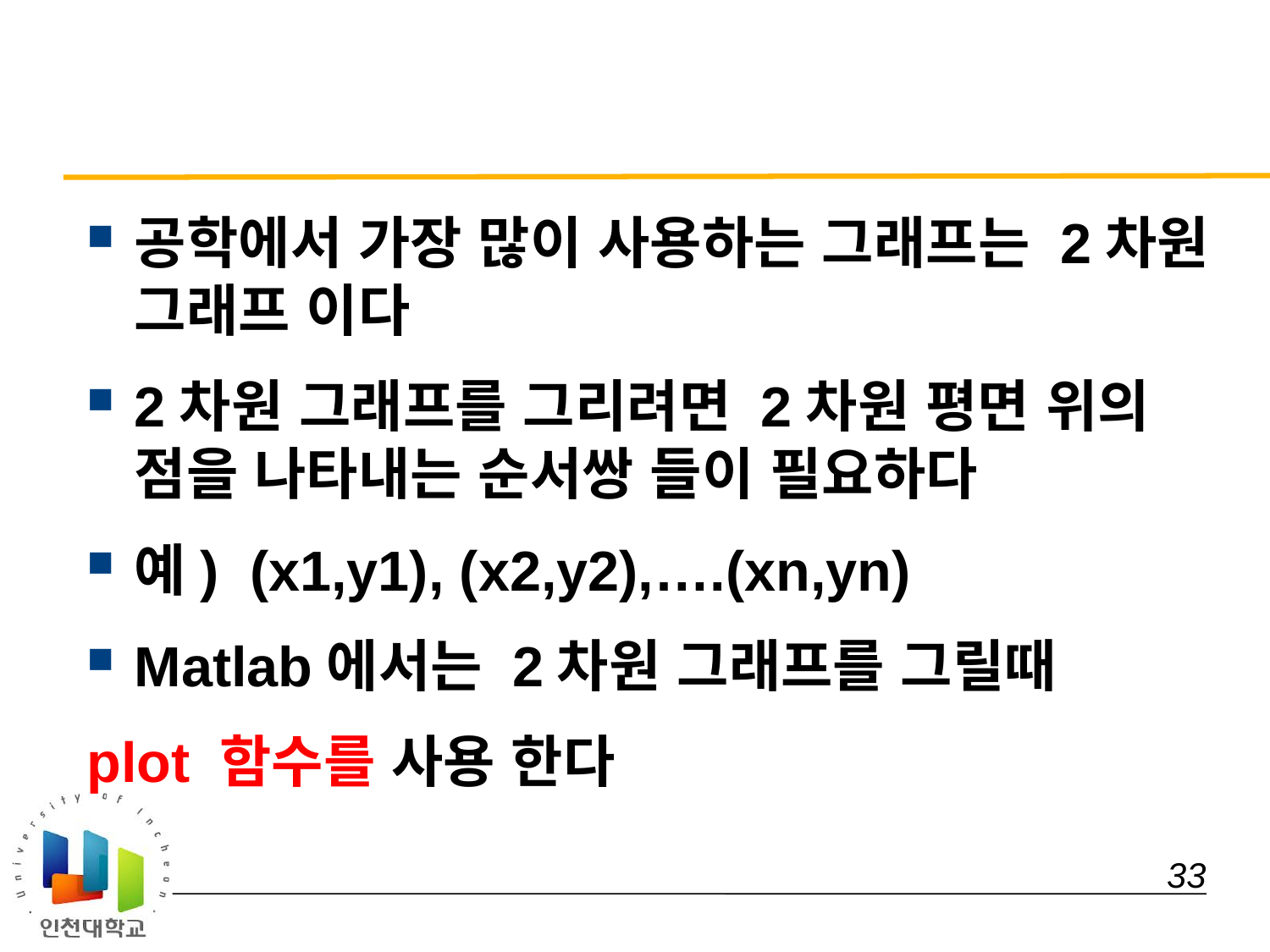

#
공학에서 가장 많이 사용하는 그래프는 2차원 그래프 이다
2차원 그래프를 그리려면 2차원 평면 위의 점을 나타내는 순서쌍 들이 필요하다
예)  (x1,y1), (x2,y2),….(xn,yn)
Matlab에서는 2차원 그래프를 그릴때
plot 함수를 사용 한다
 33